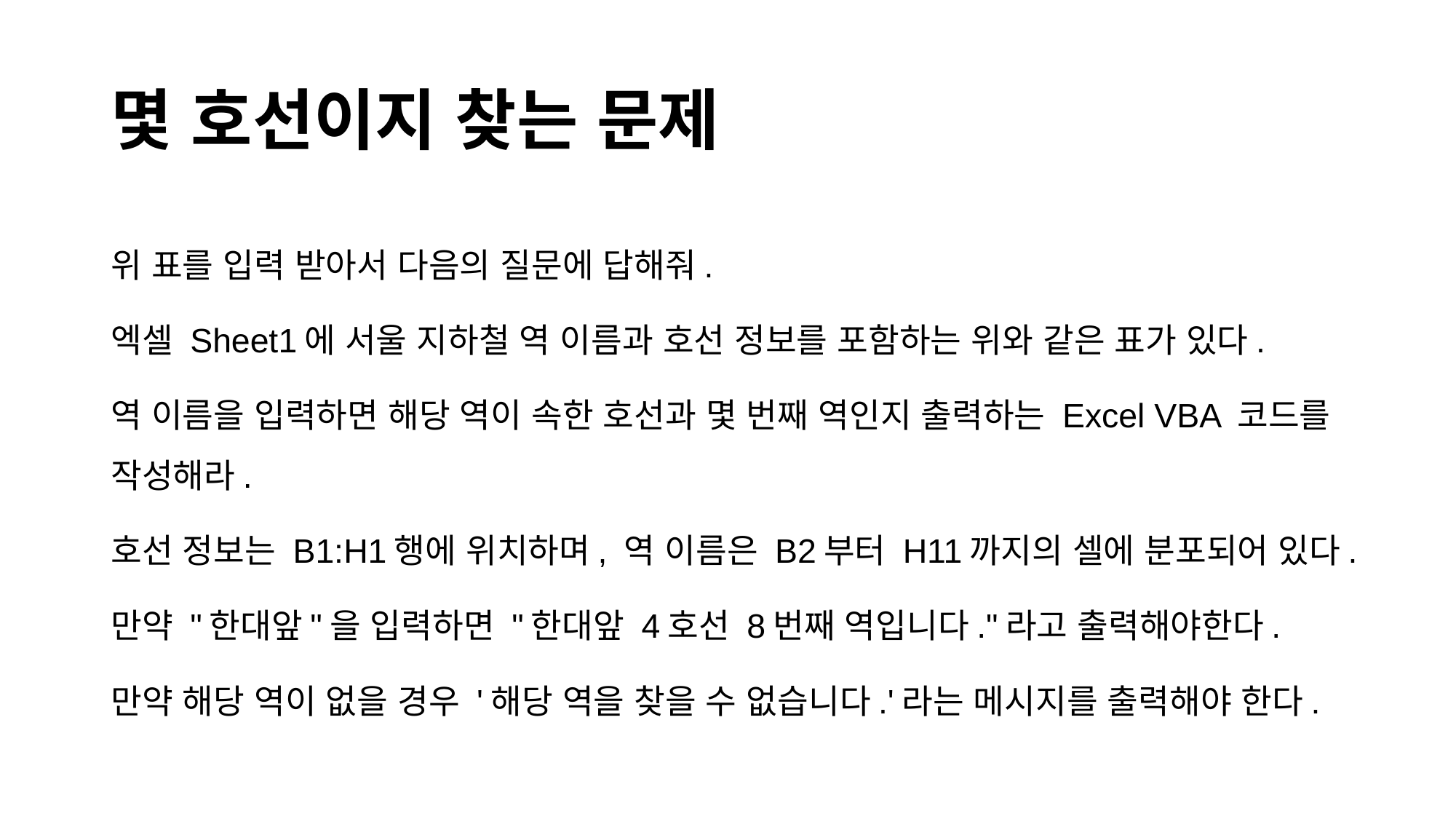

# 몇 호선이지 찾는 문제
위 표를 입력 받아서 다음의 질문에 답해줘.
엑셀 Sheet1에 서울 지하철 역 이름과 호선 정보를 포함하는 위와 같은 표가 있다.
역 이름을 입력하면 해당 역이 속한 호선과 몇 번째 역인지 출력하는 Excel VBA 코드를 작성해라.
호선 정보는 B1:H1행에 위치하며, 역 이름은 B2부터 H11까지의 셀에 분포되어 있다.
만약 "한대앞"을 입력하면 "한대앞 4호선 8번째 역입니다."라고 출력해야한다.
만약 해당 역이 없을 경우 '해당 역을 찾을 수 없습니다.'라는 메시지를 출력해야 한다.